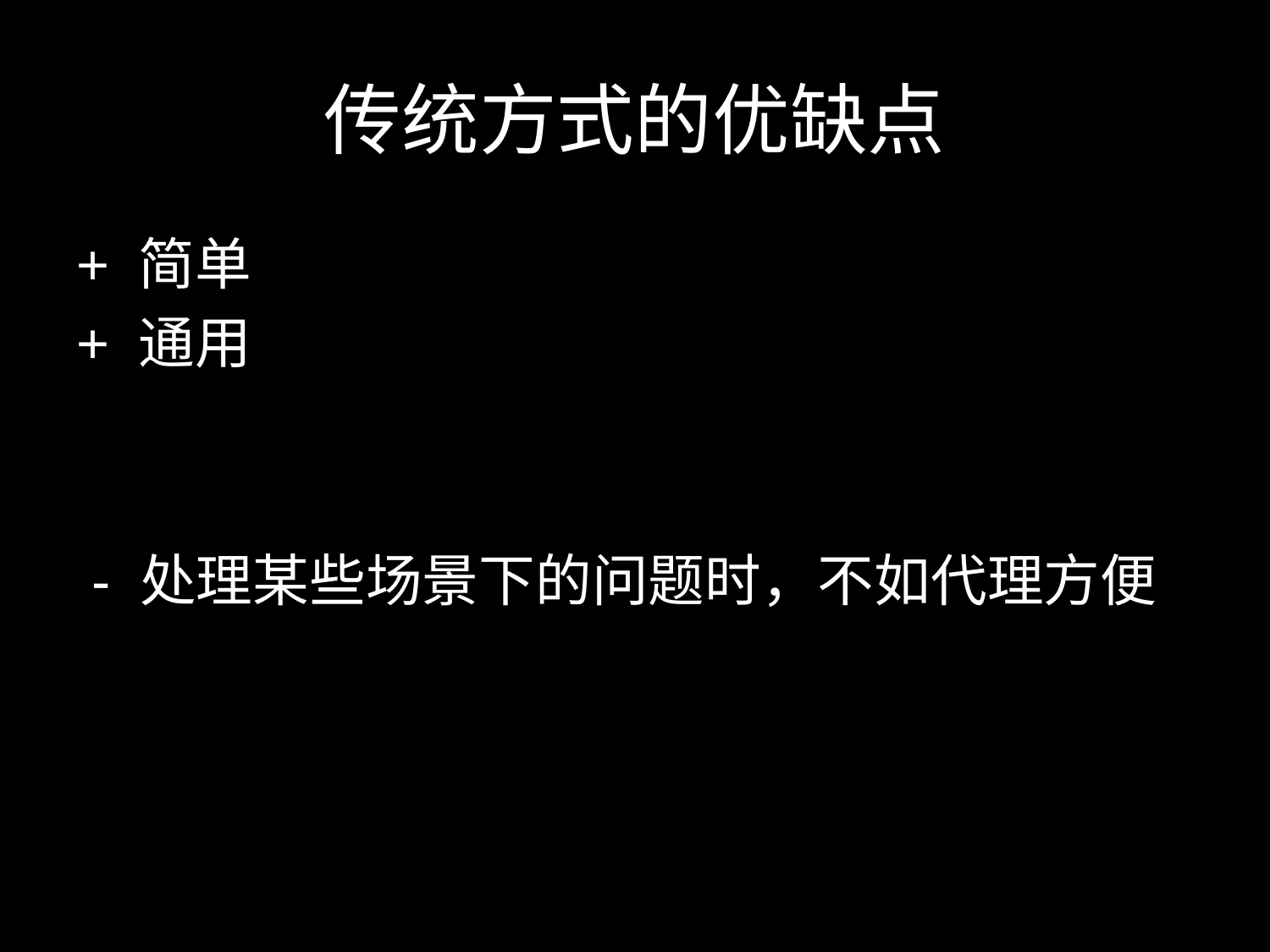

# 传统方式的优缺点
+ 简单
+ 通用

 - 处理某些场景下的问题时，不如代理方便